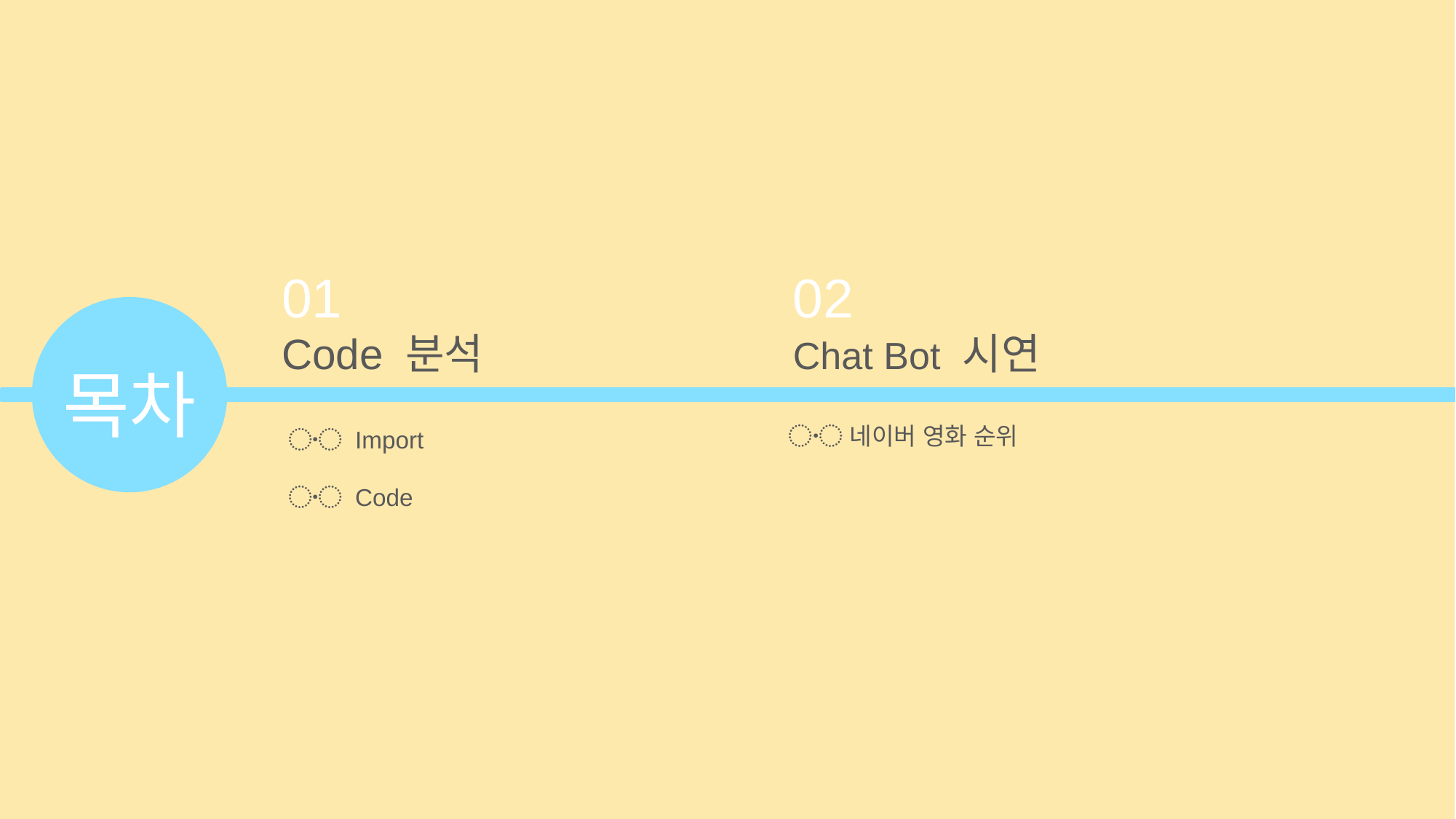

01
Code 분석
02
Chat Bot 시연

목차

〮 네이버 영화 순위
〮 Import

〮 Code